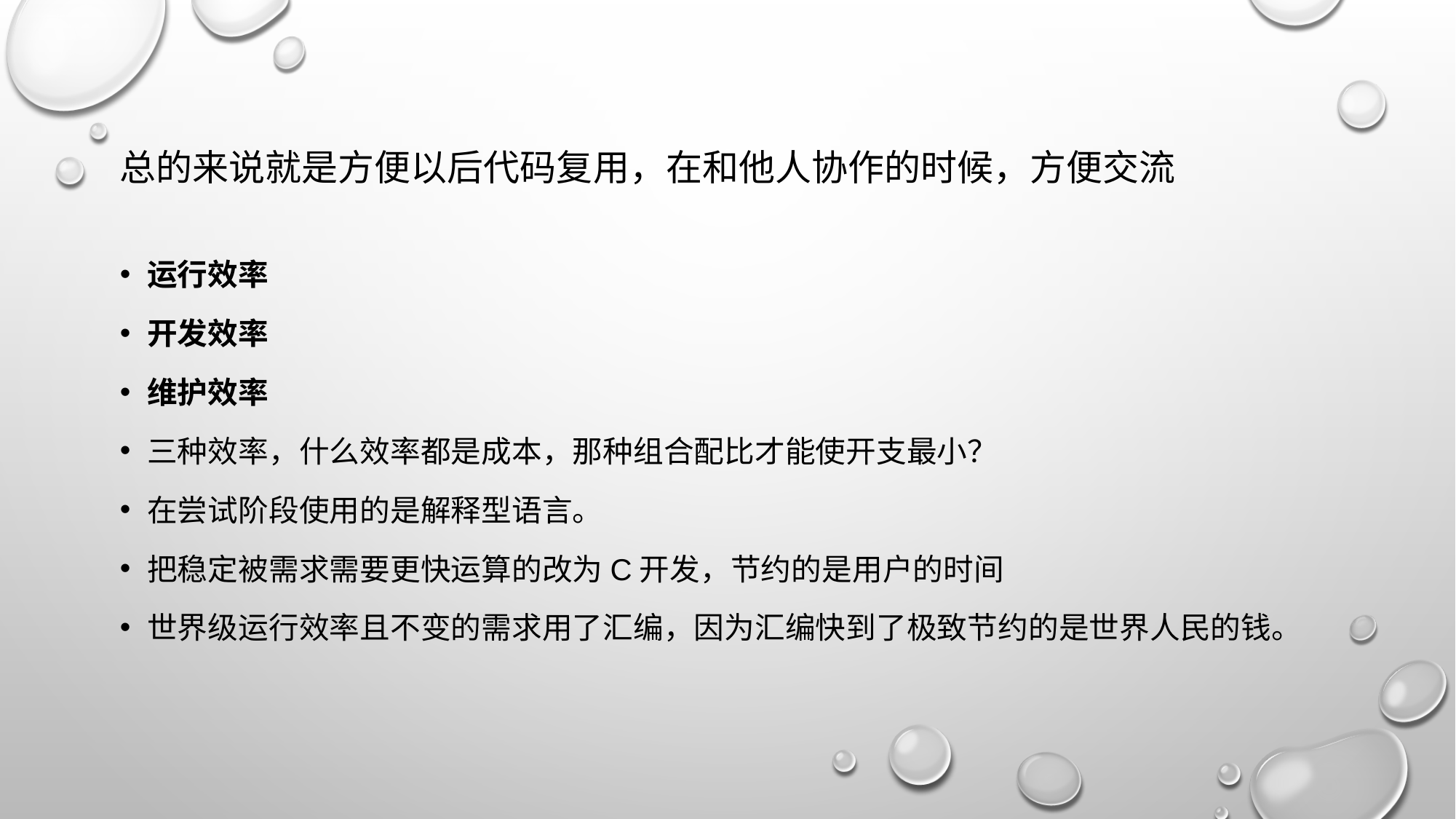

# 总的来说就是方便以后代码复用，在和他人协作的时候，方便交流
运行效率
开发效率
维护效率
三种效率，什么效率都是成本，那种组合配比才能使开支最小？
在尝试阶段使用的是解释型语言。
把稳定被需求需要更快运算的改为C开发，节约的是用户的时间
世界级运行效率且不变的需求用了汇编，因为汇编快到了极致节约的是世界人民的钱。